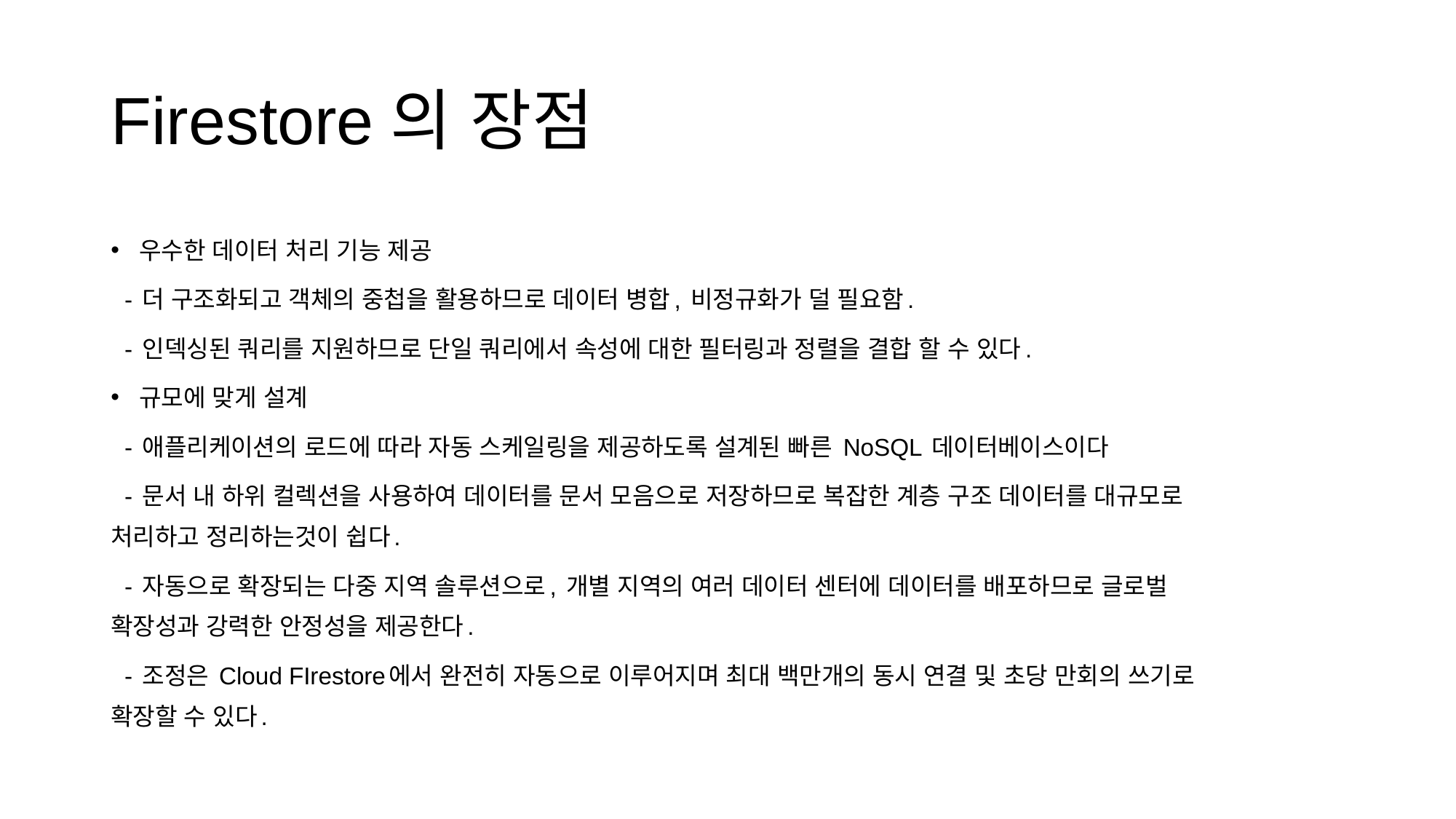

# Firestore의 장점
우수한 데이터 처리 기능 제공
  - 더 구조화되고 객체의 중첩을 활용하므로 데이터 병합, 비정규화가 덜 필요함.
  - 인덱싱된 쿼리를 지원하므로 단일 쿼리에서 속성에 대한 필터링과 정렬을 결합 할 수 있다.
규모에 맞게 설계
  - 애플리케이션의 로드에 따라 자동 스케일링을 제공하도록 설계된 빠른 NoSQL 데이터베이스이다
  - 문서 내 하위 컬렉션을 사용하여 데이터를 문서 모음으로 저장하므로 복잡한 계층 구조 데이터를 대규모로 처리하고 정리하는것이 쉽다.
  - 자동으로 확장되는 다중 지역 솔루션으로, 개별 지역의 여러 데이터 센터에 데이터를 배포하므로 글로벌 확장성과 강력한 안정성을 제공한다.
  - 조정은 Cloud FIrestore에서 완전히 자동으로 이루어지며 최대 백만개의 동시 연결 및 초당 만회의 쓰기로 확장할 수 있다.